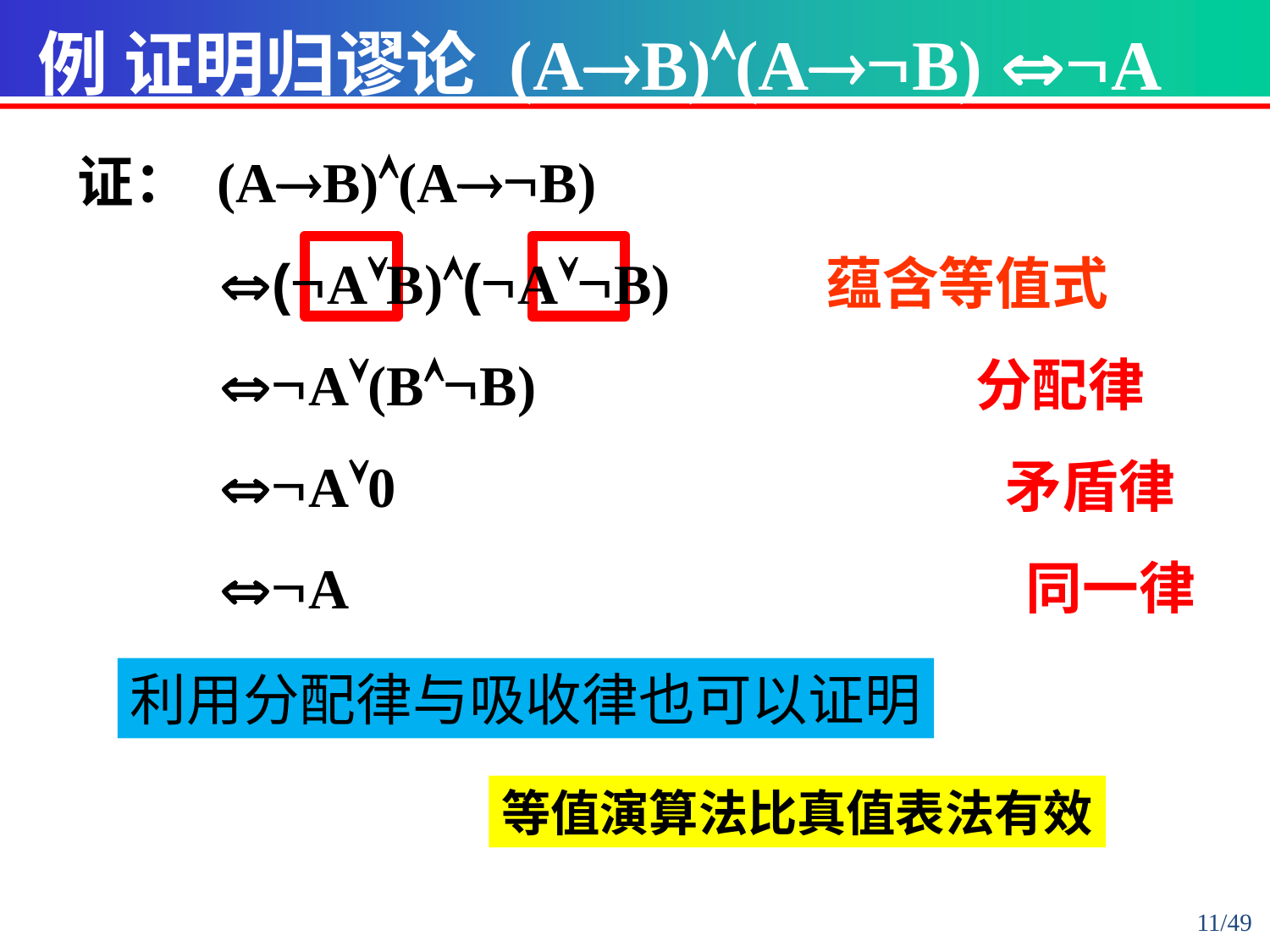

例 证明归谬论 (A→B)∧(A→¬B) ⇔¬A
证： (A→B)∧(A→¬B)
          ⇔(¬A∨B)∧(¬A∨¬B)          蕴含等值式
          ⇔¬A∨(B∧¬B)                              分配律
          ⇔¬A∨0                                          矛盾律
          ⇔¬A                                               同一律

利用分配律与吸收律也可以证明
等值演算法比真值表法有效
11/49